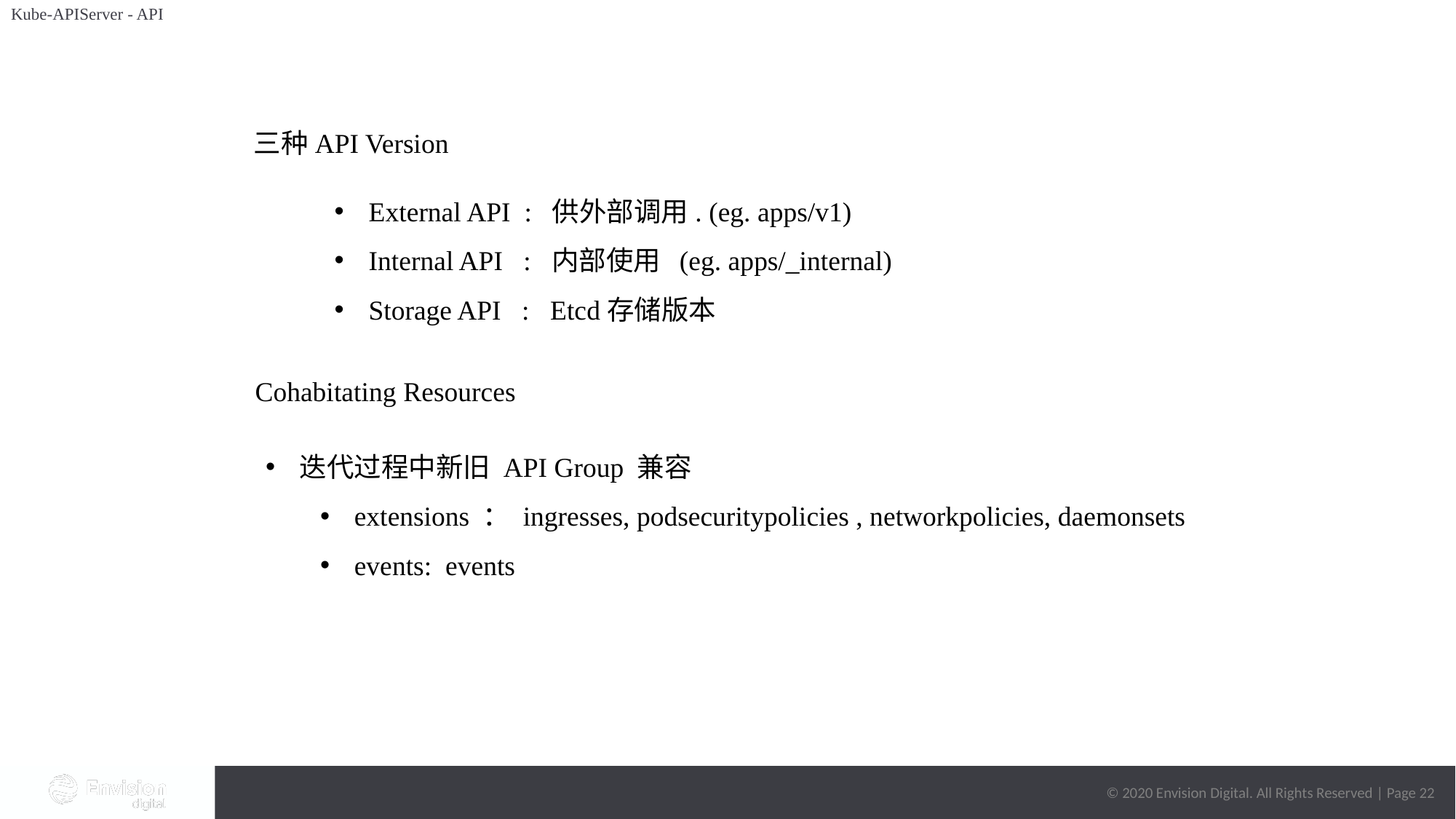

# Kube-APIServer - API
三种API Version
External API  :  供外部调用. (eg. apps/v1)
Internal API   :  内部使用  (eg. apps/_internal)
Storage API   :   Etcd存储版本
Cohabitating Resources
迭代过程中新旧 API Group 兼容
extensions ： ingresses, podsecuritypolicies , networkpolicies, daemonsets
events:  events